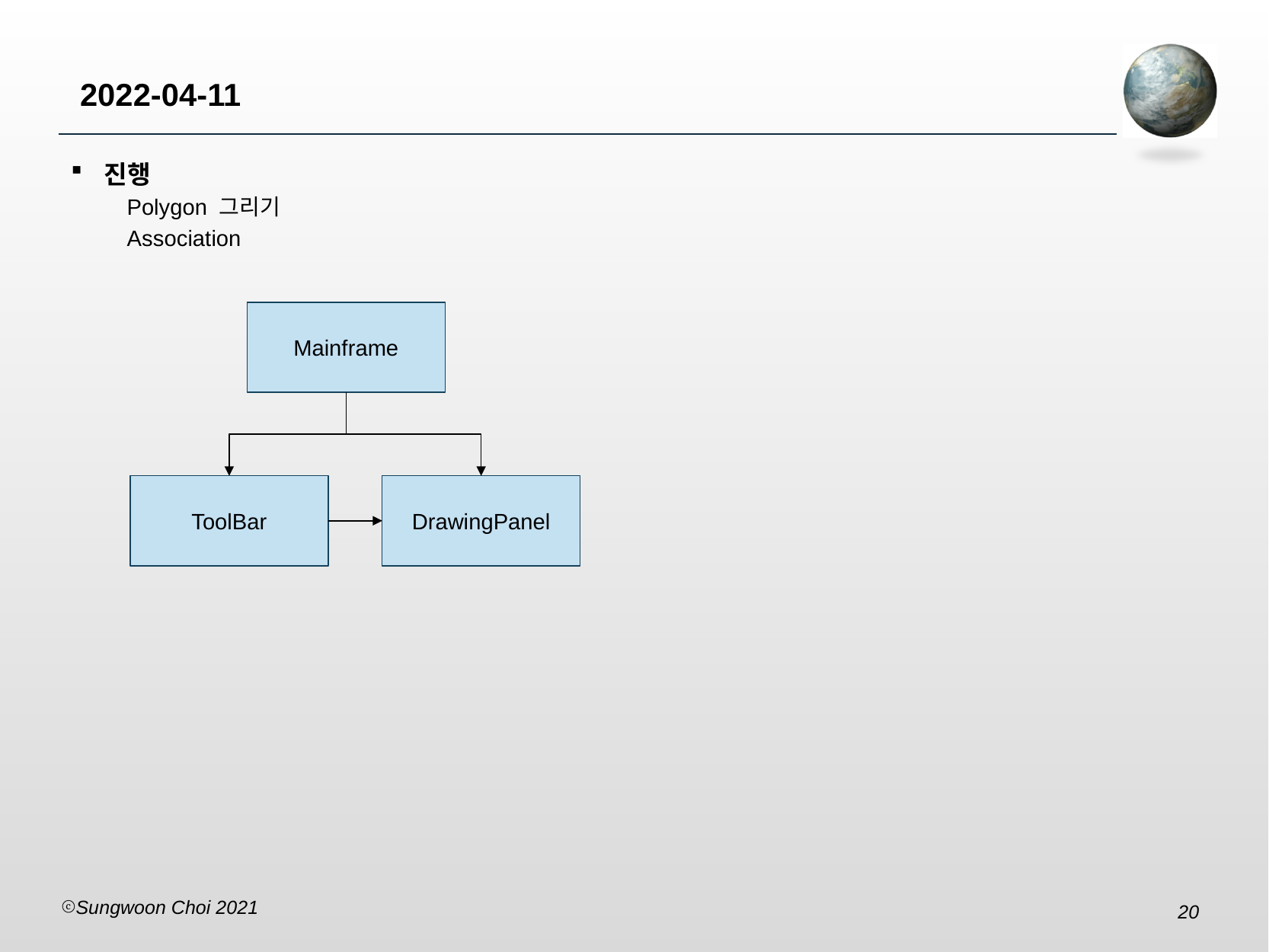

# 2022-04-11
진행
Polygon 그리기
Association

Mainframe
ToolBar
DrawingPanel
Sungwoon Choi 2021
20